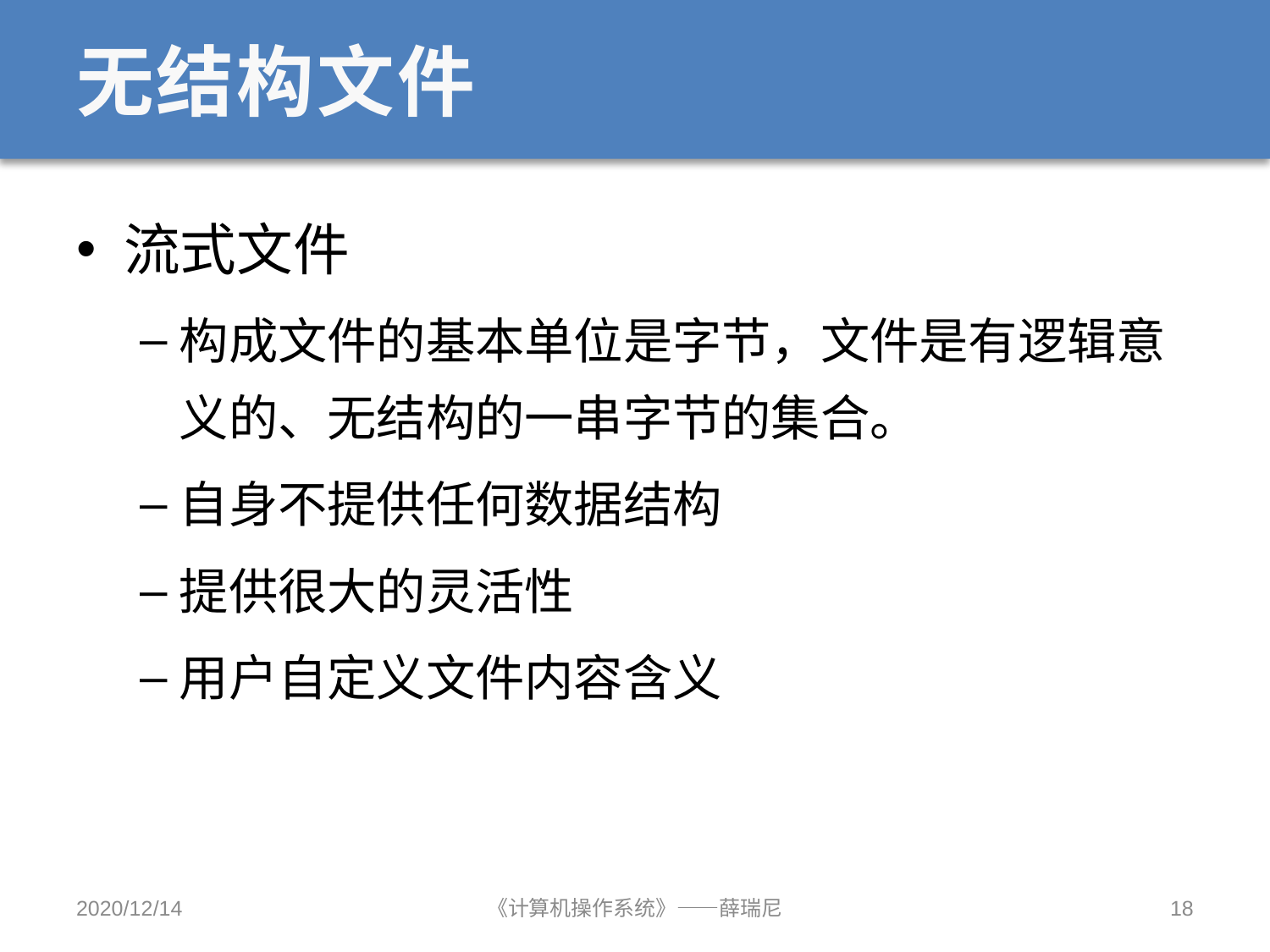

# 无结构文件
流式文件
构成文件的基本单位是字节，文件是有逻辑意义的、无结构的一串字节的集合。
自身不提供任何数据结构
提供很大的灵活性
用户自定义文件内容含义
2020/12/14
《计算机操作系统》——薛瑞尼
18